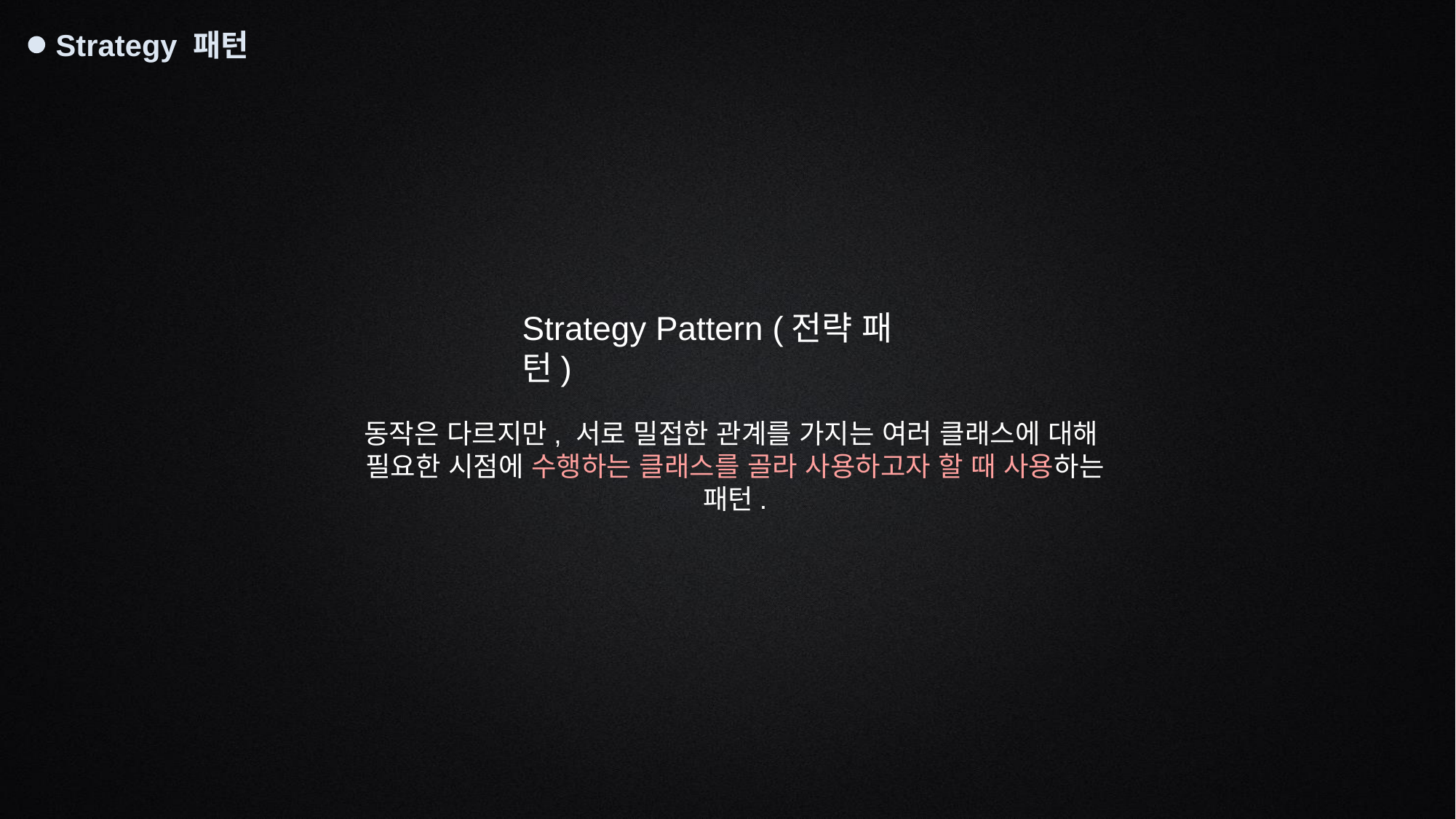

Strategy 패턴

Strategy Pattern (전략 패턴)
동작은 다르지만, 서로 밀접한 관계를 가지는 여러 클래스에 대해
필요한 시점에 수행하는 클래스를 골라 사용하고자 할 때 사용하는 패턴.